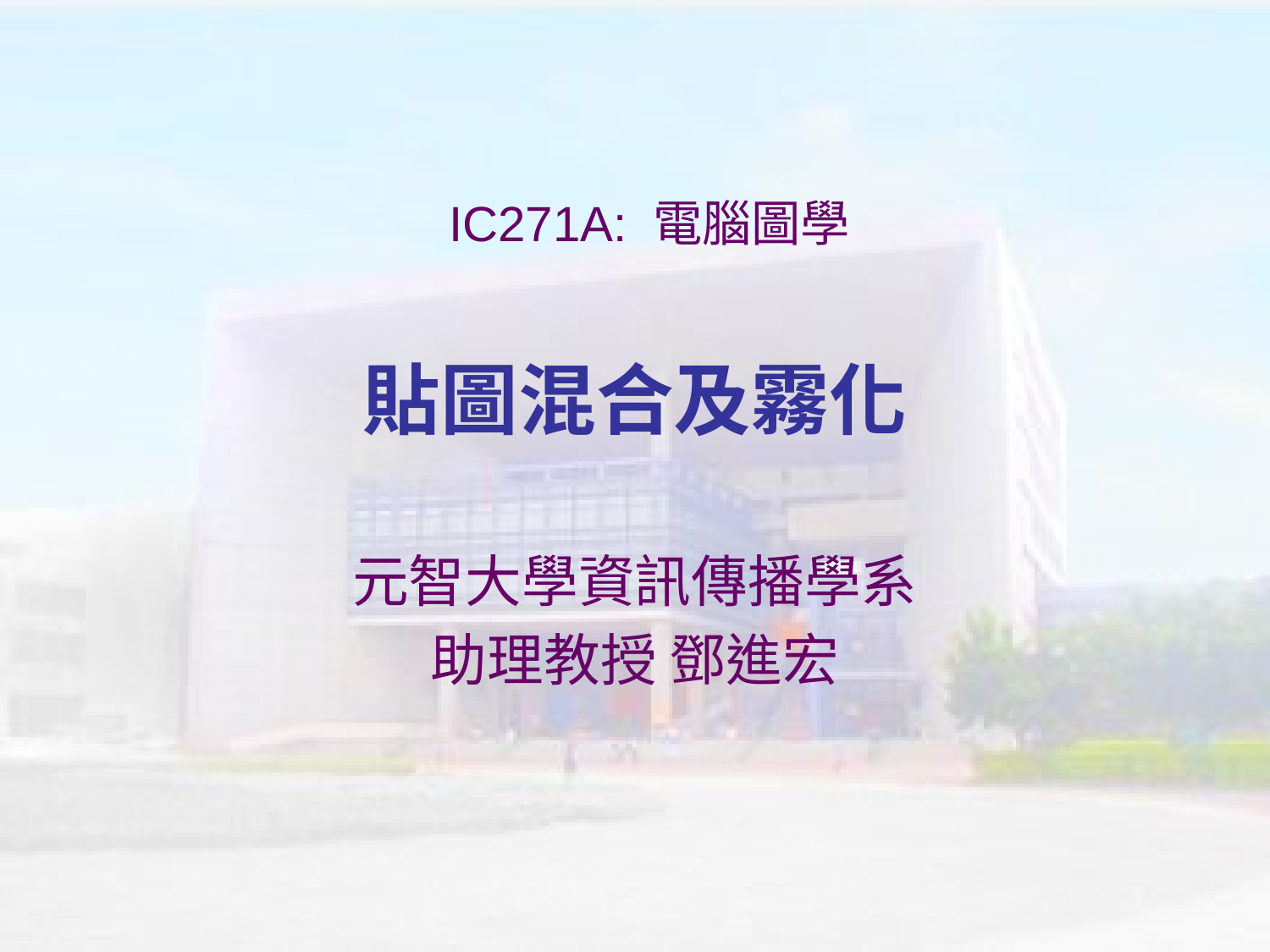

IC271A: 電腦圖學
# 貼圖混合及霧化
元智大學資訊傳播學系
助理教授 鄧進宏